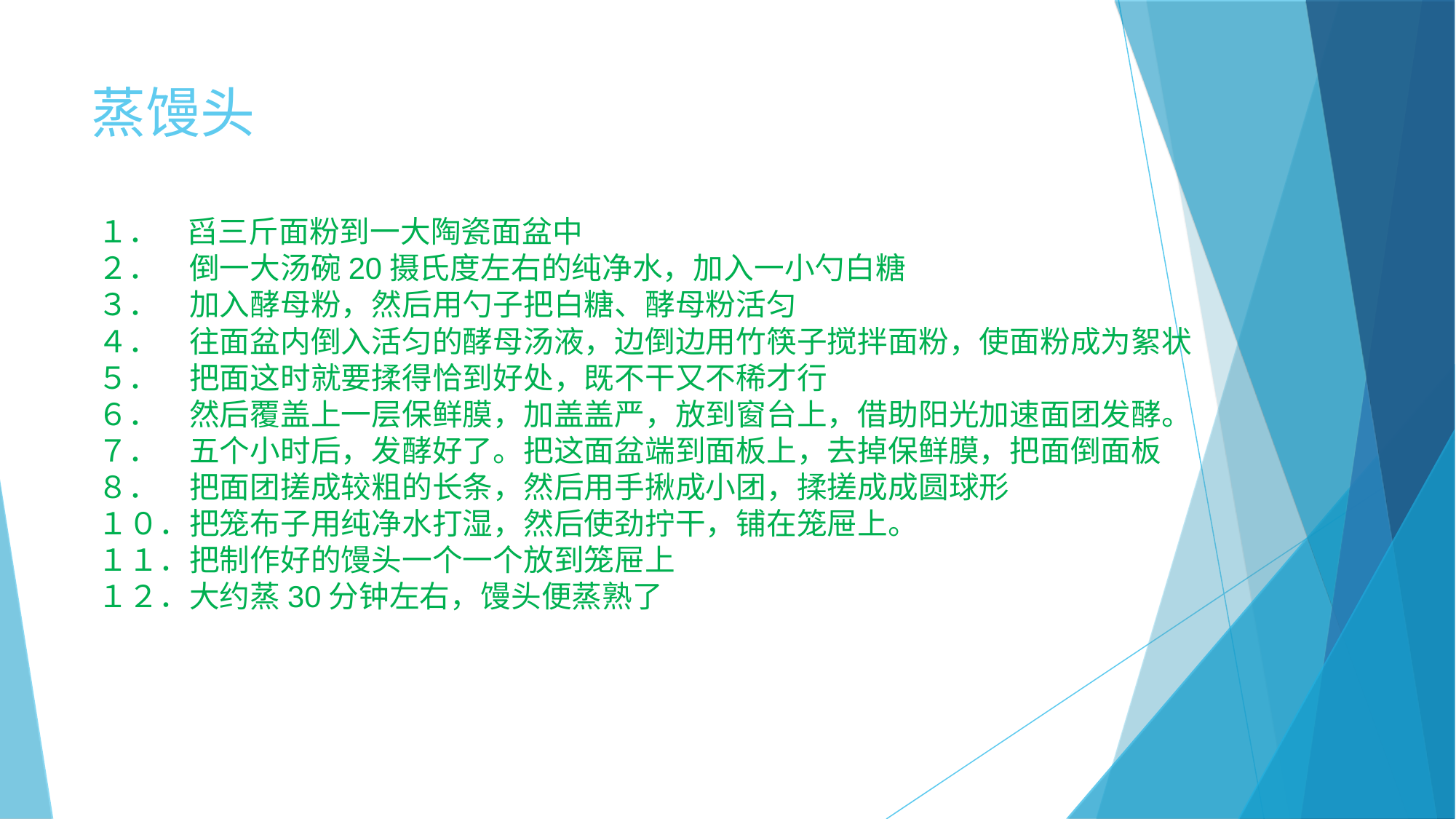

蒸馒头
１．   舀三斤面粉到一大陶瓷面盆中
２．　倒一大汤碗20摄氏度左右的纯净水，加入一小勺白糖
３．　加入酵母粉，然后用勺子把白糖、酵母粉活匀
４．　往面盆内倒入活匀的酵母汤液，边倒边用竹筷子搅拌面粉，使面粉成为絮状
５．　把面这时就要揉得恰到好处，既不干又不稀才行
６．　然后覆盖上一层保鲜膜，加盖盖严，放到窗台上，借助阳光加速面团发酵。
７．　五个小时后，发酵好了。把这面盆端到面板上，去掉保鲜膜，把面倒面板
８．　把面团搓成较粗的长条，然后用手揪成小团，揉搓成成圆球形
１０．把笼布子用纯净水打湿，然后使劲拧干，铺在笼屉上。
１１．把制作好的馒头一个一个放到笼屉上
１２．大约蒸30分钟左右，馒头便蒸熟了